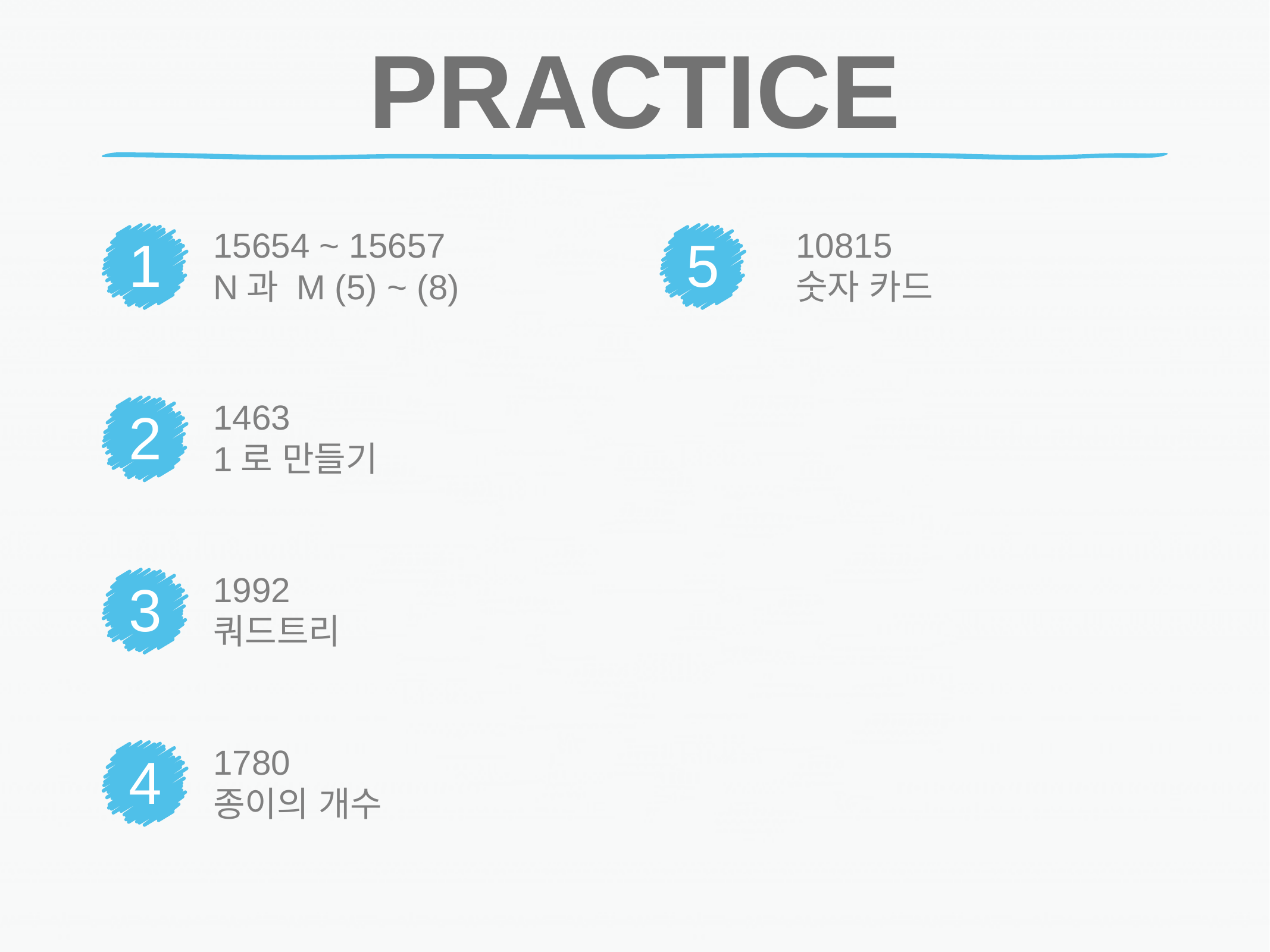

# PRACTICE
1
5

15654 ~ 15657
N과 M (5) ~ (8)

10815
숫자 카드
2

1463
1로 만들기
3

1992
쿼드트리
4

1780
종이의 개수